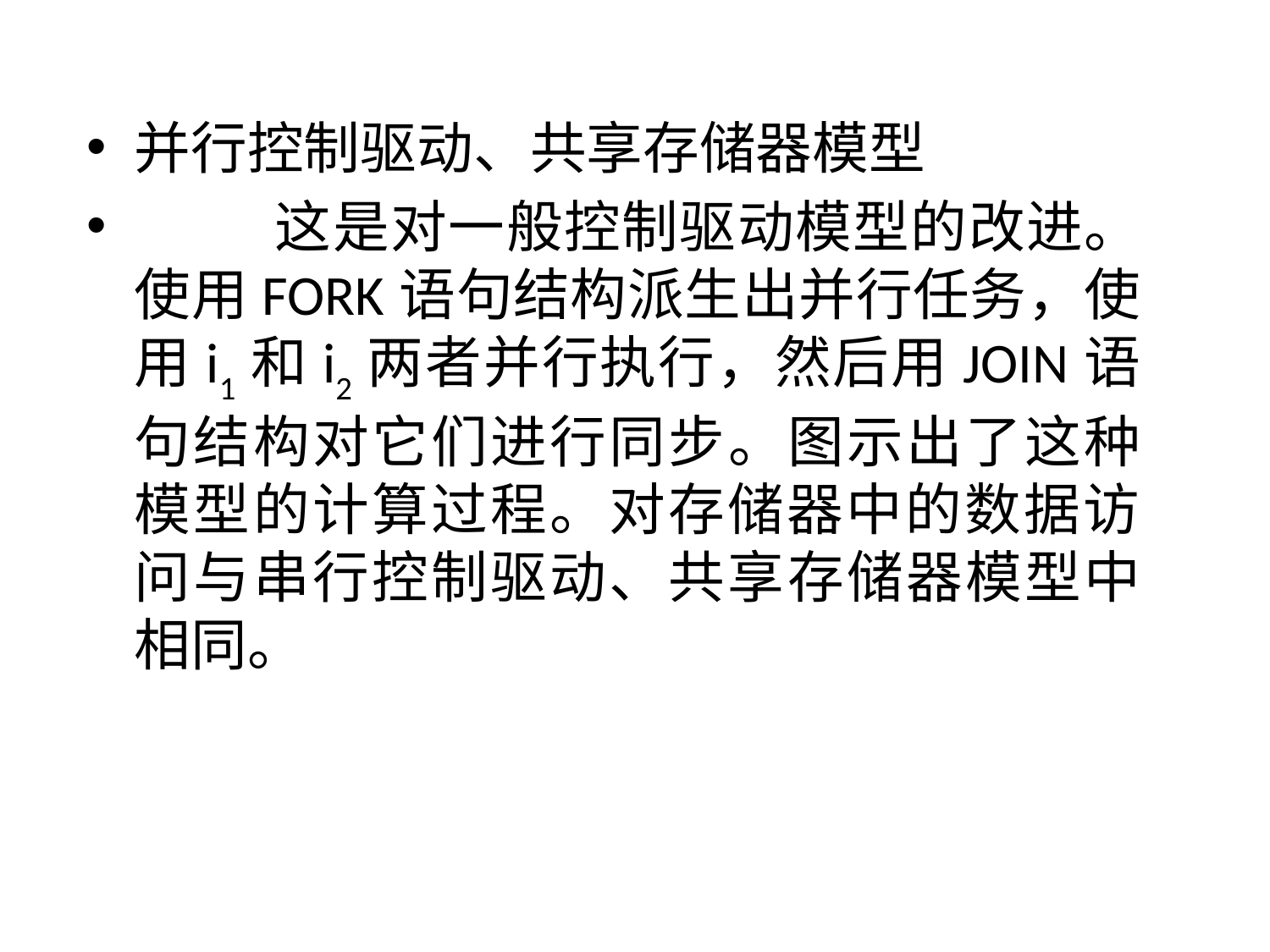

并行控制驱动、共享存储器模型
         这是对一般控制驱动模型的改进。使用FORK语句结构派生出并行任务，使用i1和i2两者并行执行，然后用JOIN语句结构对它们进行同步。图示出了这种模型的计算过程。对存储器中的数据访问与串行控制驱动、共享存储器模型中相同。